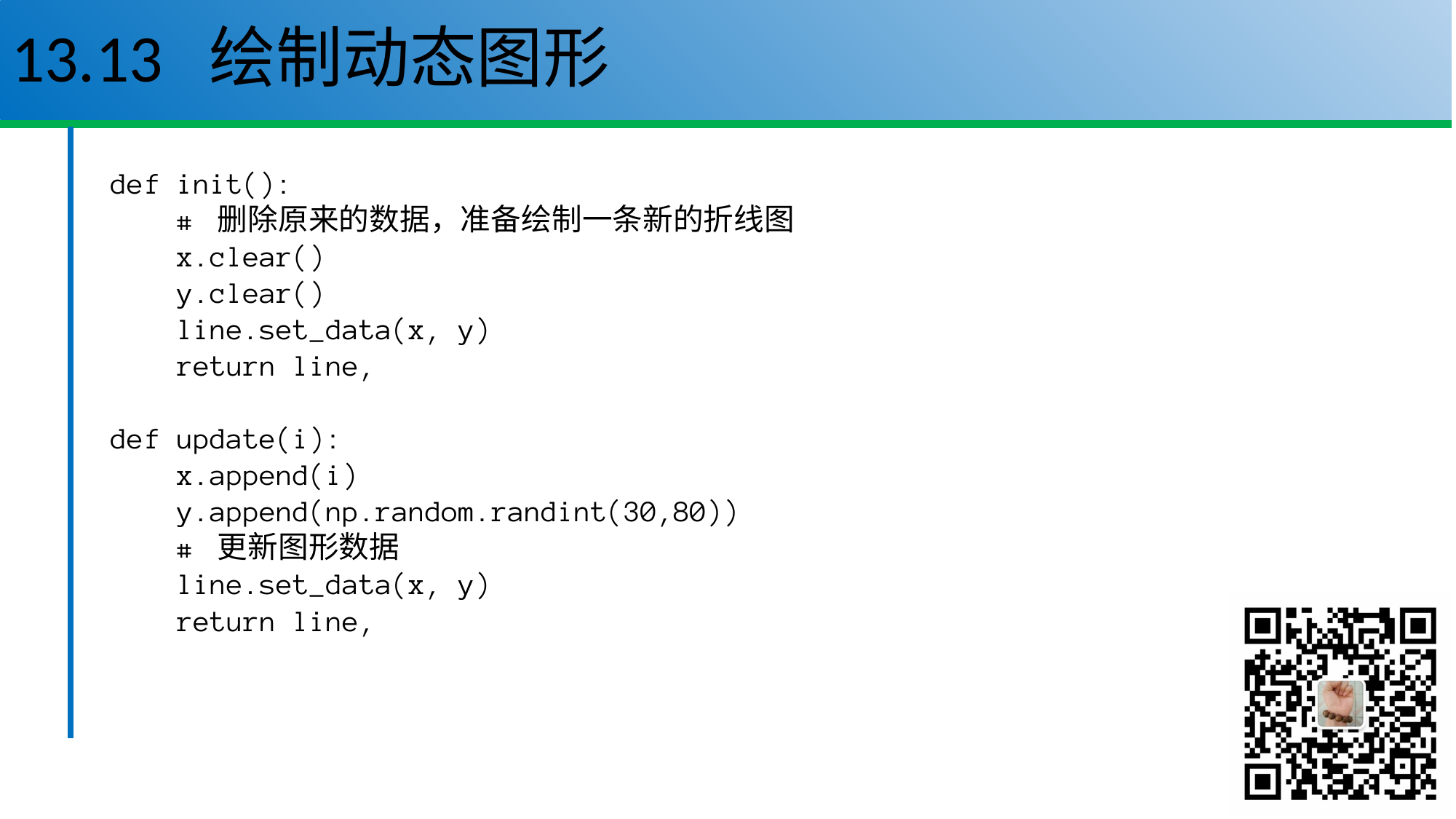

# 13.13  绘制动态图形
def init():
    # 删除原来的数据，准备绘制一条新的折线图
    x.clear()
    y.clear()
    line.set_data(x, y)
    return line,

def update(i):
    x.append(i)
    y.append(np.random.randint(30,80))
    # 更新图形数据
    line.set_data(x, y)
    return line,
63